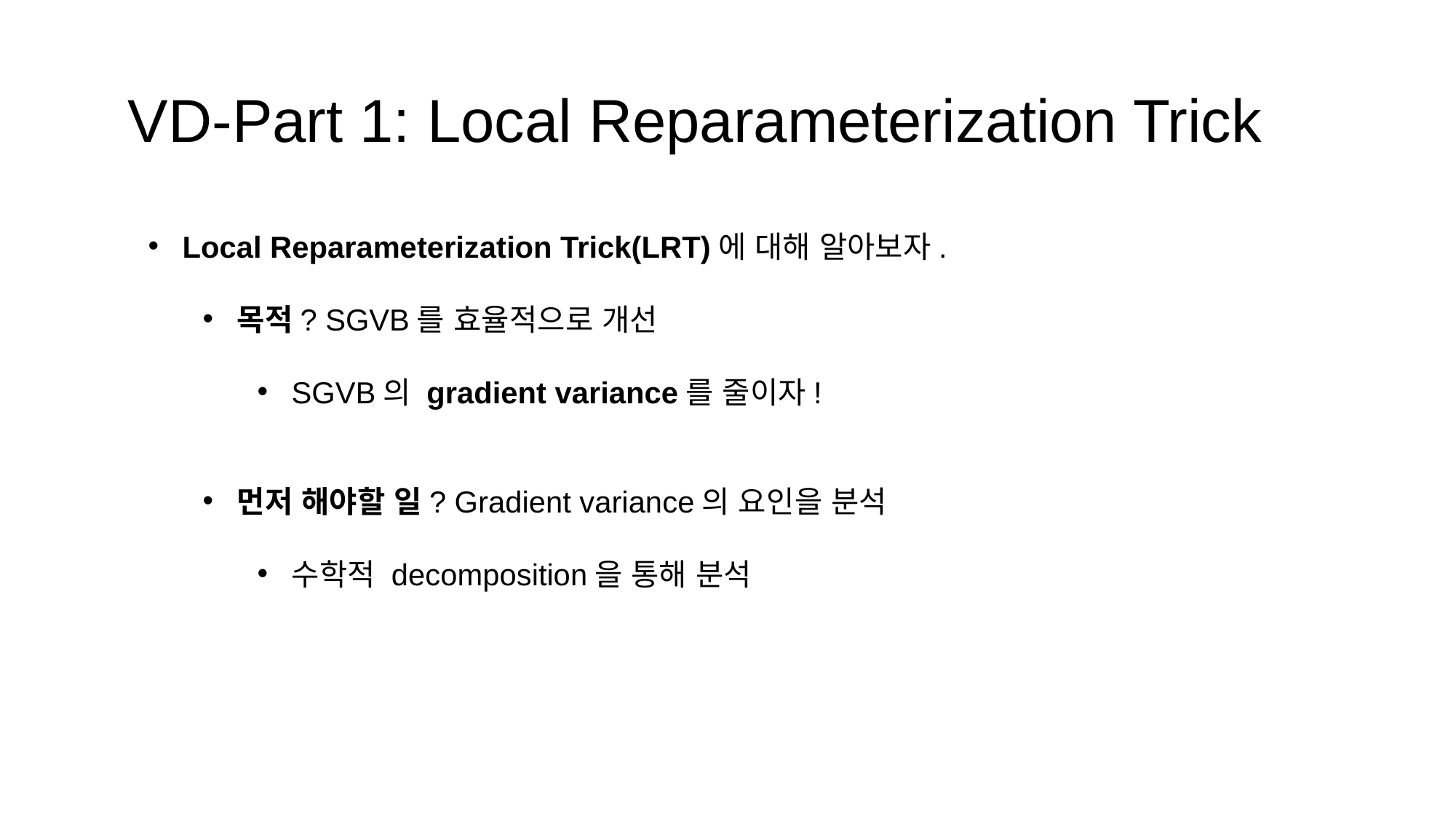

# VD-Part 1: Local Reparameterization Trick
Local Reparameterization Trick(LRT)에 대해 알아보자.

목적? SGVB를 효율적으로 개선

SGVB의 gradient variance를 줄이자!

먼저 해야할 일? Gradient variance의 요인을 분석

수학적 decomposition을 통해 분석